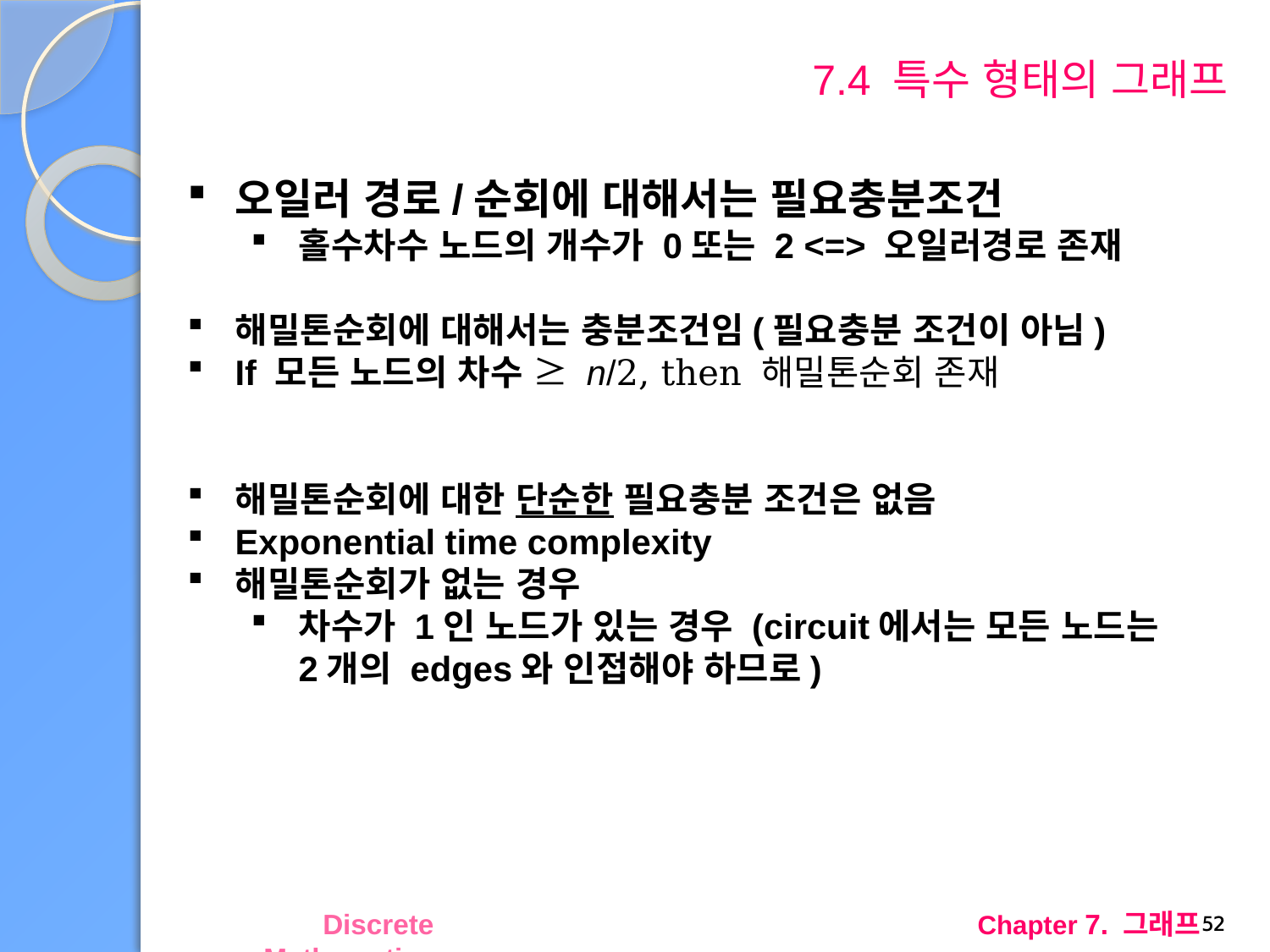

# 7.4 특수 형태의 그래프
오일러 경로/순회에 대해서는 필요충분조건
홀수차수 노드의 개수가 0또는 2 <=> 오일러경로 존재

해밀톤순회에 대해서는 충분조건임(필요충분 조건이 아님)
If 모든 노드의 차수 ≥ n/2, then 해밀톤순회 존재

해밀톤순회에 대한 단순한 필요충분 조건은 없음
Exponential time complexity
해밀톤순회가 없는 경우
차수가 1인 노드가 있는 경우 (circuit에서는 모든 노드는 2개의 edges와 인접해야 하므로)

Discrete Mathematics
Chapter 7. 그래프
52